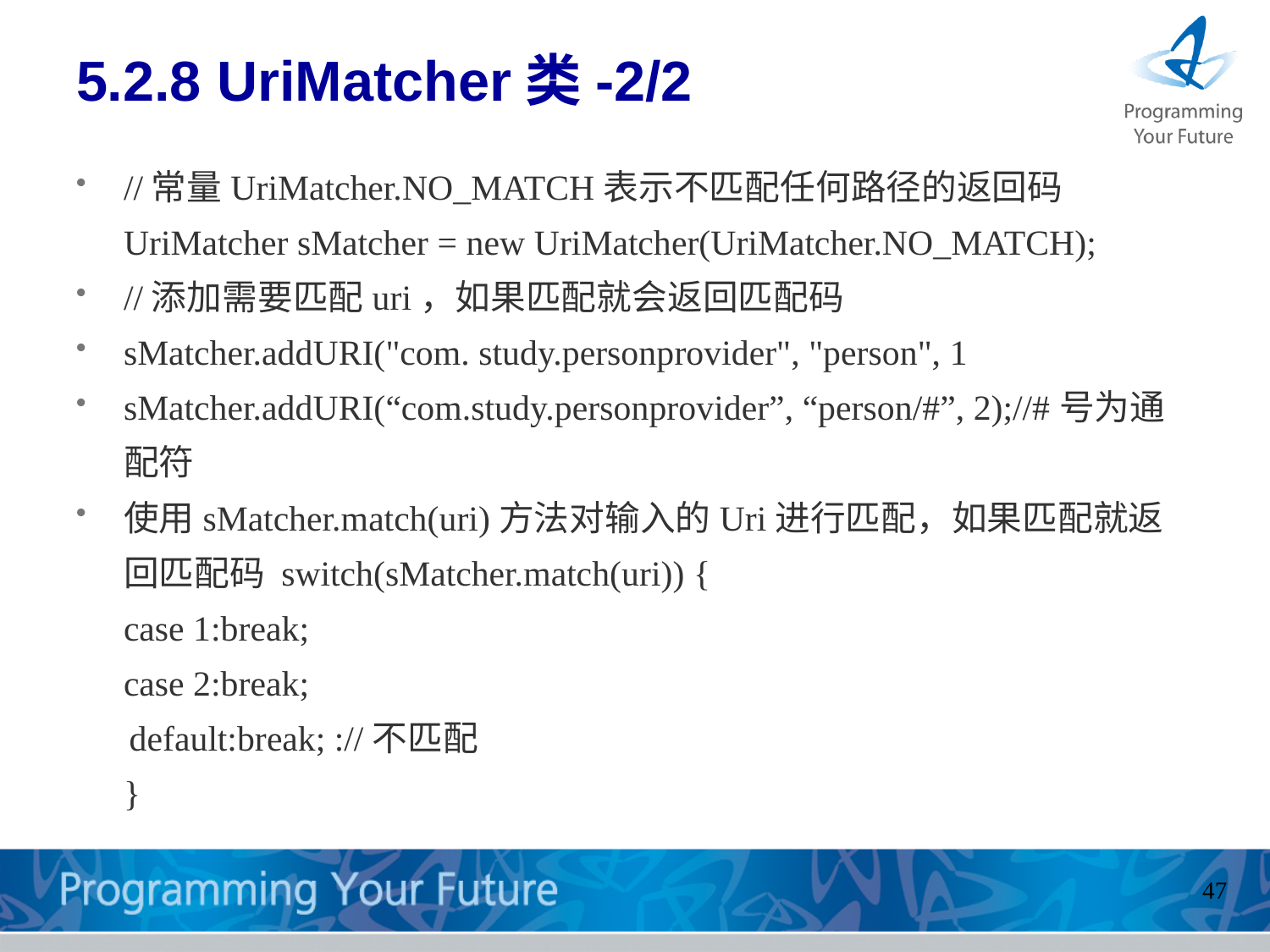

# 5.2.8 UriMatcher类-2/2
//常量UriMatcher.NO_MATCH表示不匹配任何路径的返回码
UriMatcher sMatcher = new UriMatcher(UriMatcher.NO_MATCH);
//添加需要匹配uri，如果匹配就会返回匹配码
sMatcher.addURI("com. study.personprovider", "person", 1
sMatcher.addURI(“com.study.personprovider”, “person/#”, 2);//#号为通配符
使用sMatcher.match(uri)方法对输入的Uri进行匹配，如果匹配就返回匹配码 switch(sMatcher.match(uri)) {
case 1:break;
case 2:break;
      default:break; ://不匹配
}